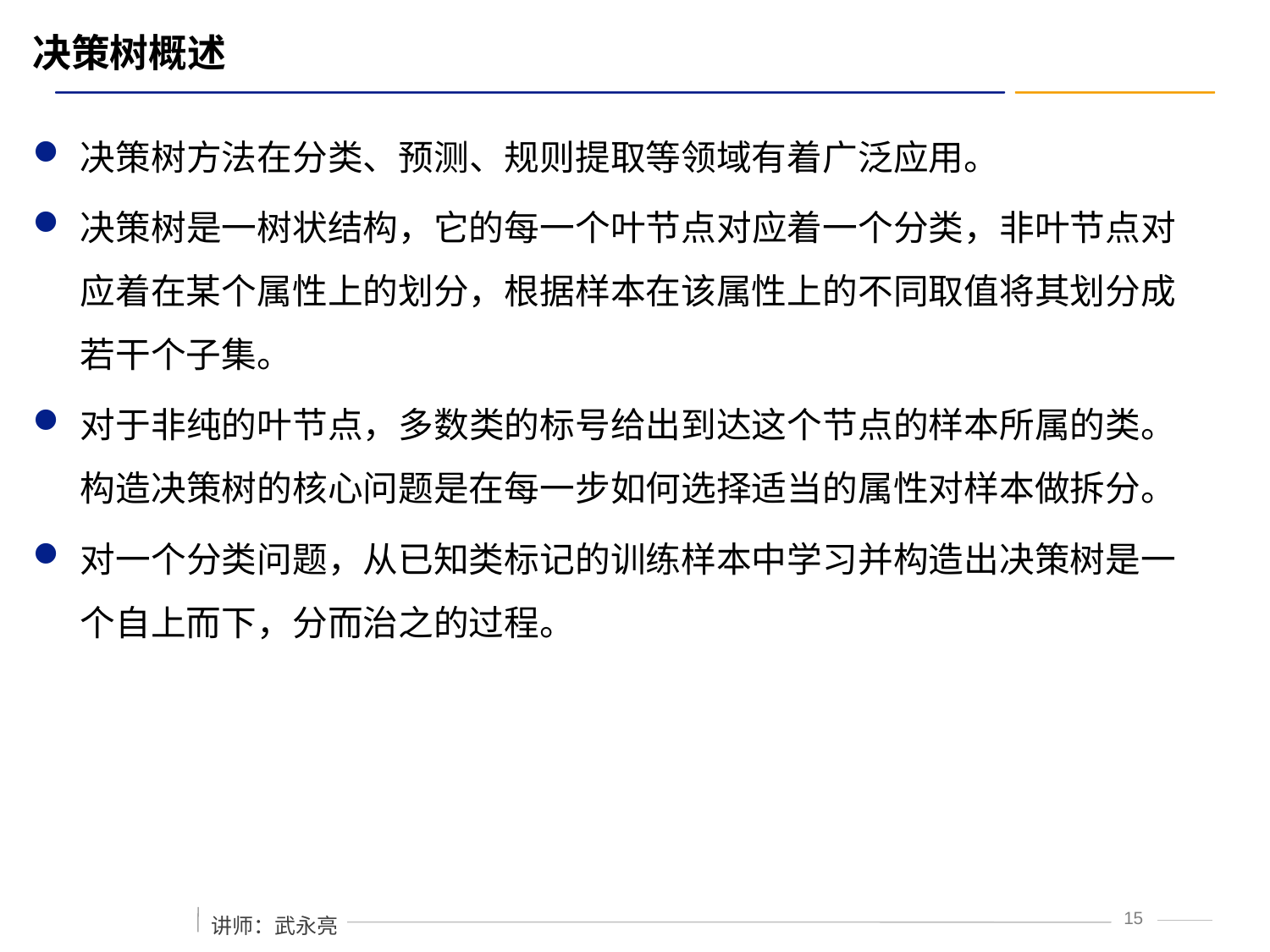

# 决策树概述
决策树方法在分类、预测、规则提取等领域有着广泛应用。
决策树是一树状结构，它的每一个叶节点对应着一个分类，非叶节点对应着在某个属性上的划分，根据样本在该属性上的不同取值将其划分成若干个子集。
对于非纯的叶节点，多数类的标号给出到达这个节点的样本所属的类。构造决策树的核心问题是在每一步如何选择适当的属性对样本做拆分。
对一个分类问题，从已知类标记的训练样本中学习并构造出决策树是一个自上而下，分而治之的过程。